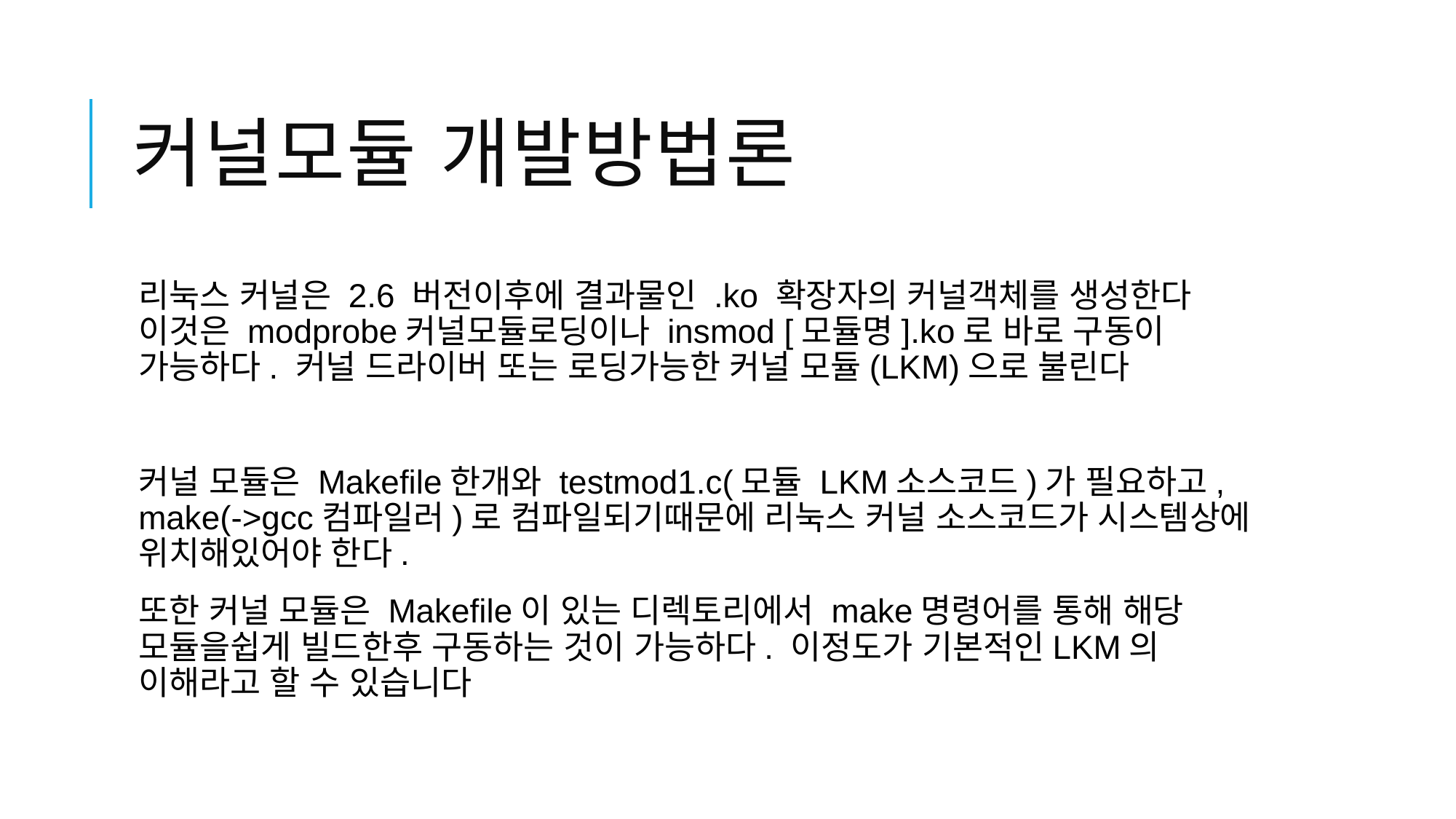

# 커널모듈 개발방법론
리눅스 커널은 2.6 버전이후에 결과물인 .ko 확장자의 커널객체를 생성한다 이것은 modprobe커널모듈로딩이나 insmod [모듈명].ko로 바로 구동이 가능하다. 커널 드라이버 또는 로딩가능한 커널 모듈(LKM)으로 불린다

커널 모듈은 Makefile한개와 testmod1.c(모듈 LKM소스코드)가 필요하고, make(->gcc컴파일러)로 컴파일되기때문에 리눅스 커널 소스코드가 시스템상에 위치해있어야 한다.
또한 커널 모듈은 Makefile이 있는 디렉토리에서 make명령어를 통해 해당 모듈을쉽게 빌드한후 구동하는 것이 가능하다. 이정도가 기본적인LKM의 이해라고 할 수 있습니다